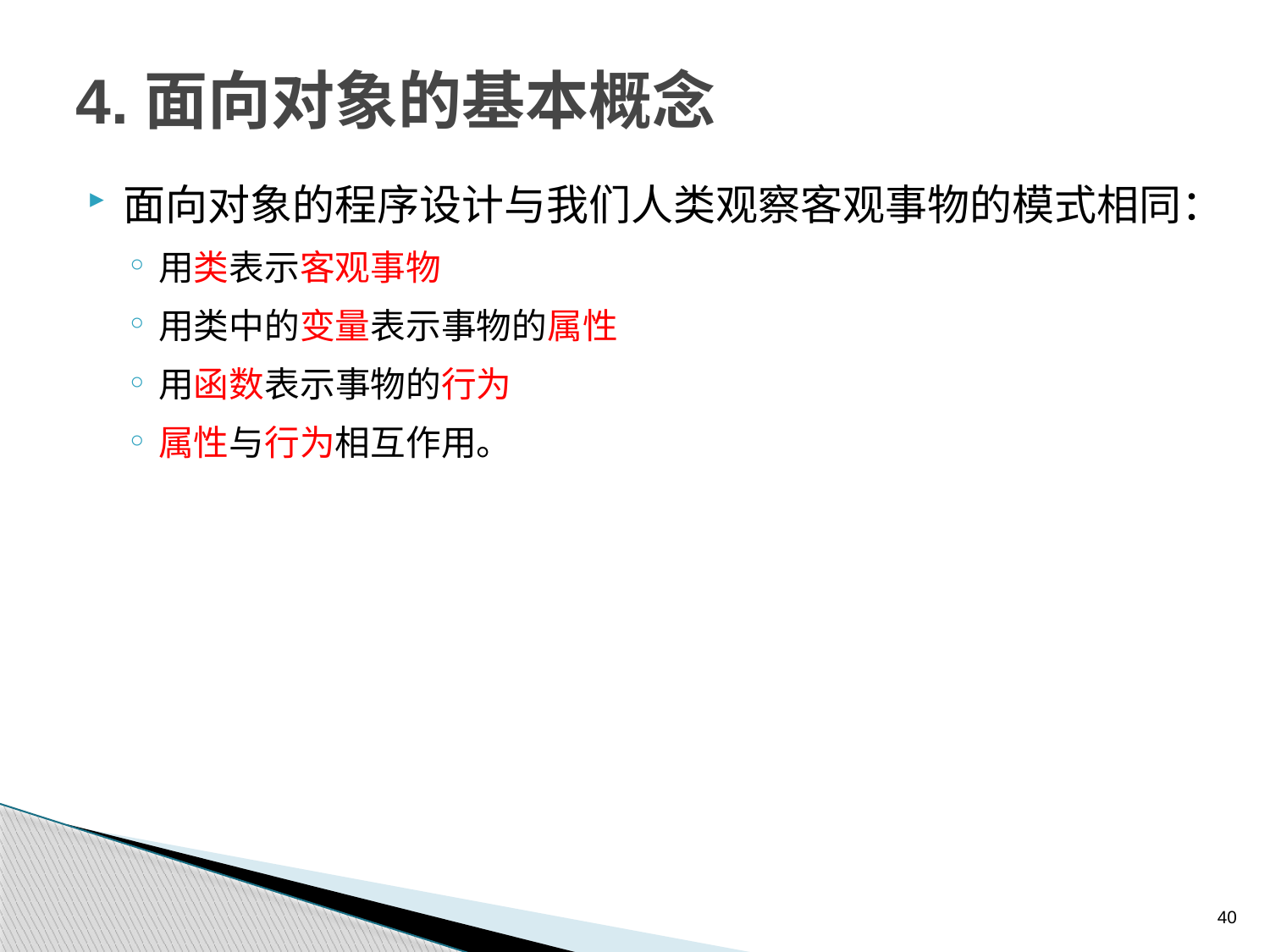

# 4.面向对象的基本概念
面向对象的程序设计与我们人类观察客观事物的模式相同：
用类表示客观事物
用类中的变量表示事物的属性
用函数表示事物的行为
属性与行为相互作用。

40